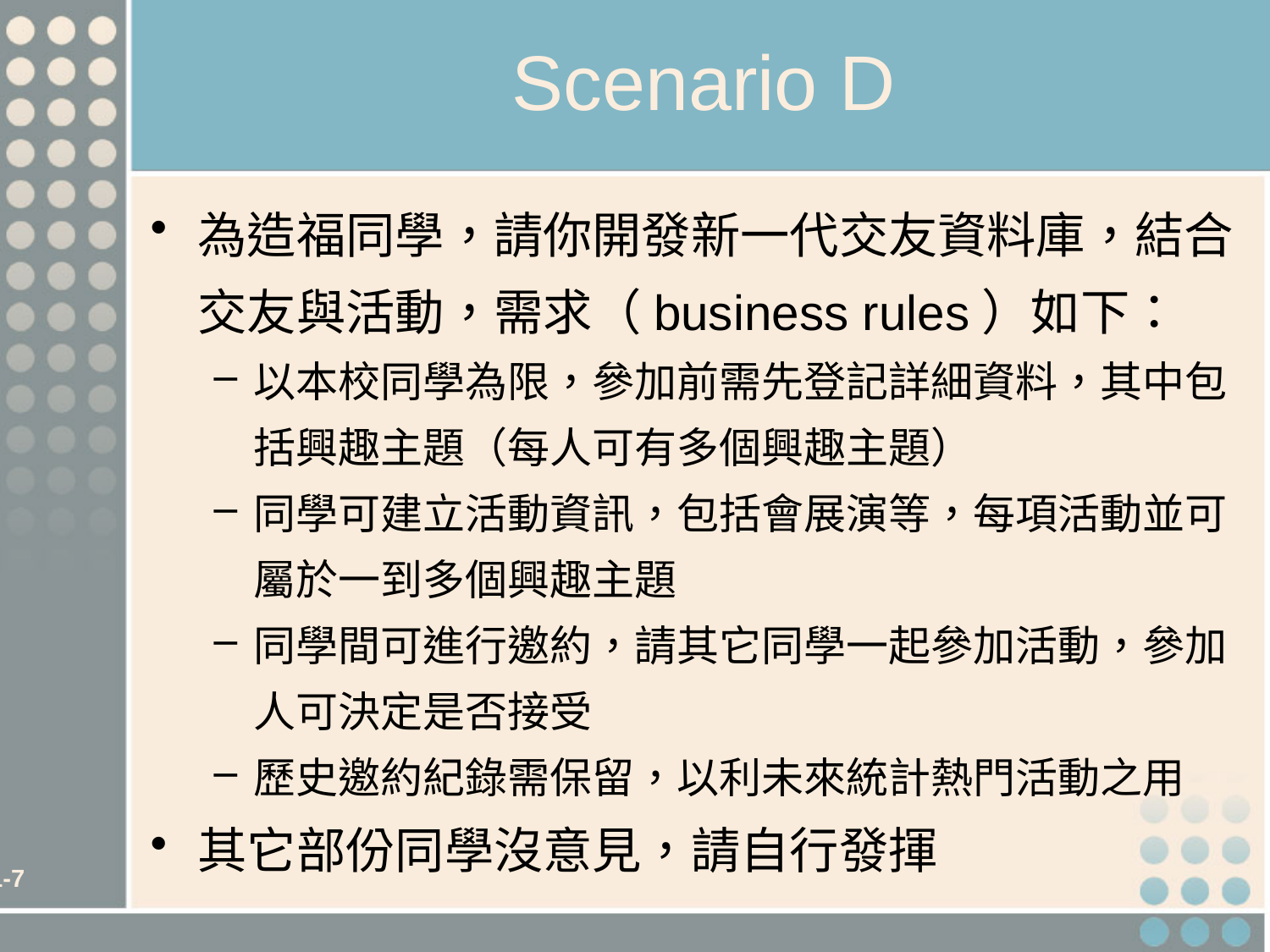

# Scenario D
為造福同學，請你開發新一代交友資料庫，結合交友與活動，需求（business rules）如下：
以本校同學為限，參加前需先登記詳細資料，其中包括興趣主題（每人可有多個興趣主題）
同學可建立活動資訊，包括會展演等，每項活動並可屬於一到多個興趣主題
同學間可進行邀約，請其它同學一起參加活動，參加人可決定是否接受
歷史邀約紀錄需保留，以利未來統計熱門活動之用
其它部份同學沒意見，請自行發揮